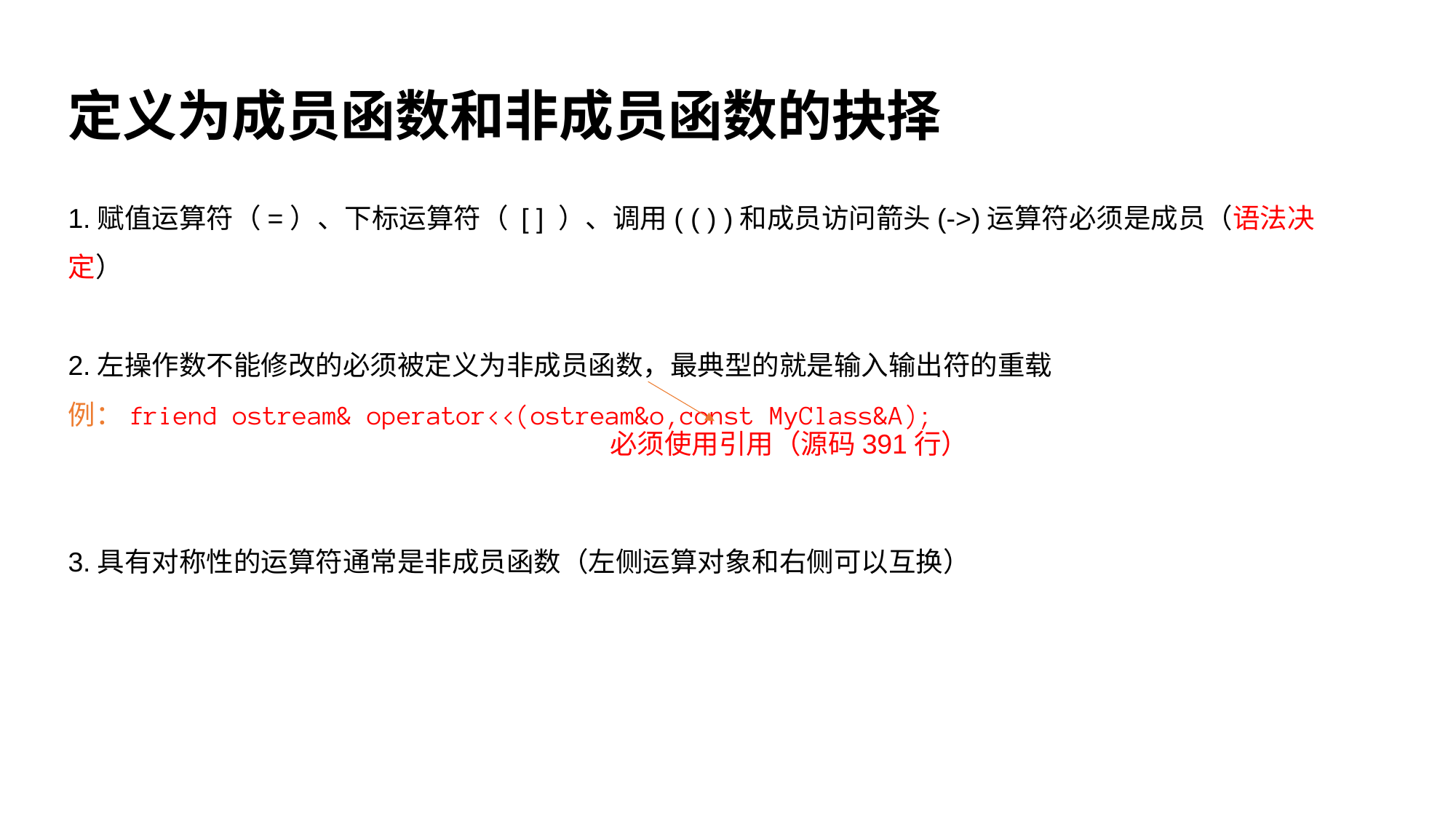

定义为成员函数和非成员函数的抉择
1.赋值运算符（=）、下标运算符（ [ ] ）、调用( ( ) )和成员访问箭头(->)运算符必须是成员（语法决定）

2.左操作数不能修改的必须被定义为非成员函数，最典型的就是输入输出符的重载
例：friend ostream& operator<<(ostream&o,const MyClass&A);

3.具有对称性的运算符通常是非成员函数（左侧运算对象和右侧可以互换）

必须使用引用（源码391行）